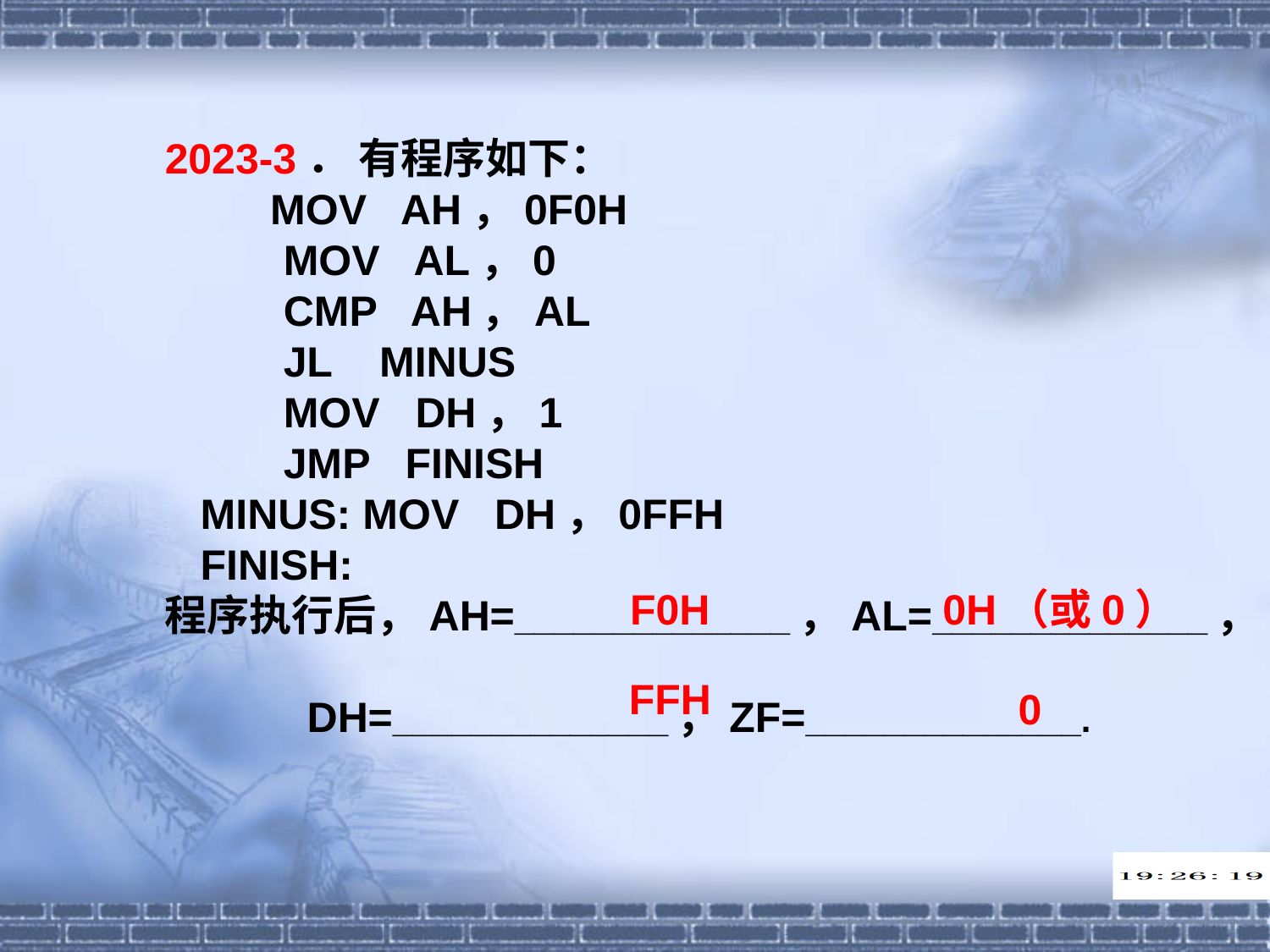

2023-3． 有程序如下：
          MOV   AH，0F0H
          MOV   AL，0
          CMP   AH，AL
          JL    MINUS
          MOV   DH，1
          JMP   FINISH
   MINUS: MOV   DH，0FFH
   FINISH:
程序执行后，AH=______________，AL=______________，

            DH=______________，ZF=______________.
F0H
0H（或0）
FFH
0
65